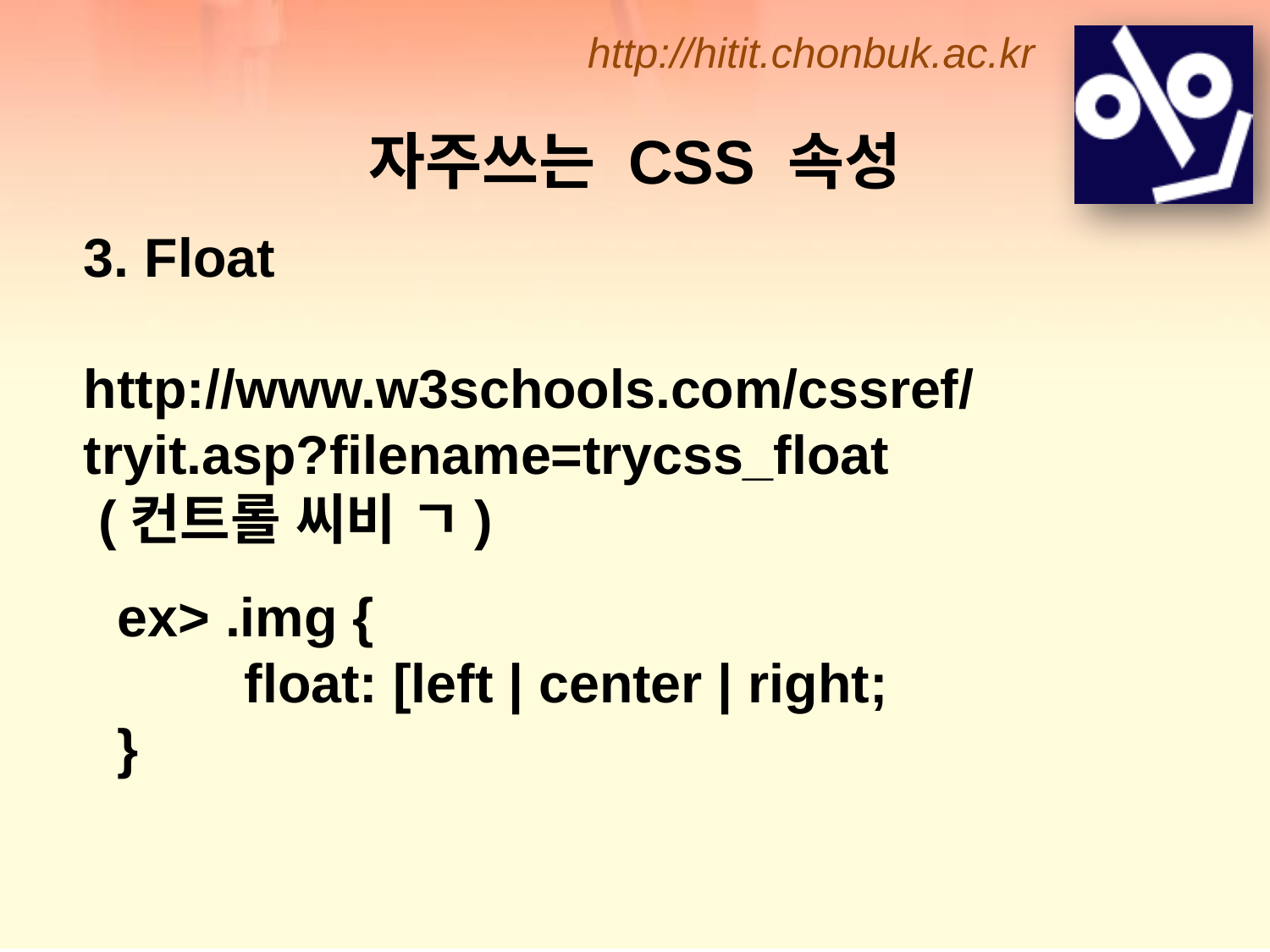

자주쓰는 CSS 속성
3. Float

http://www.w3schools.com/cssref/tryit.asp?filename=trycss_float
 (컨트롤 씨비 ㄱ)
ex> .img {
	float: [left | center | right;
}